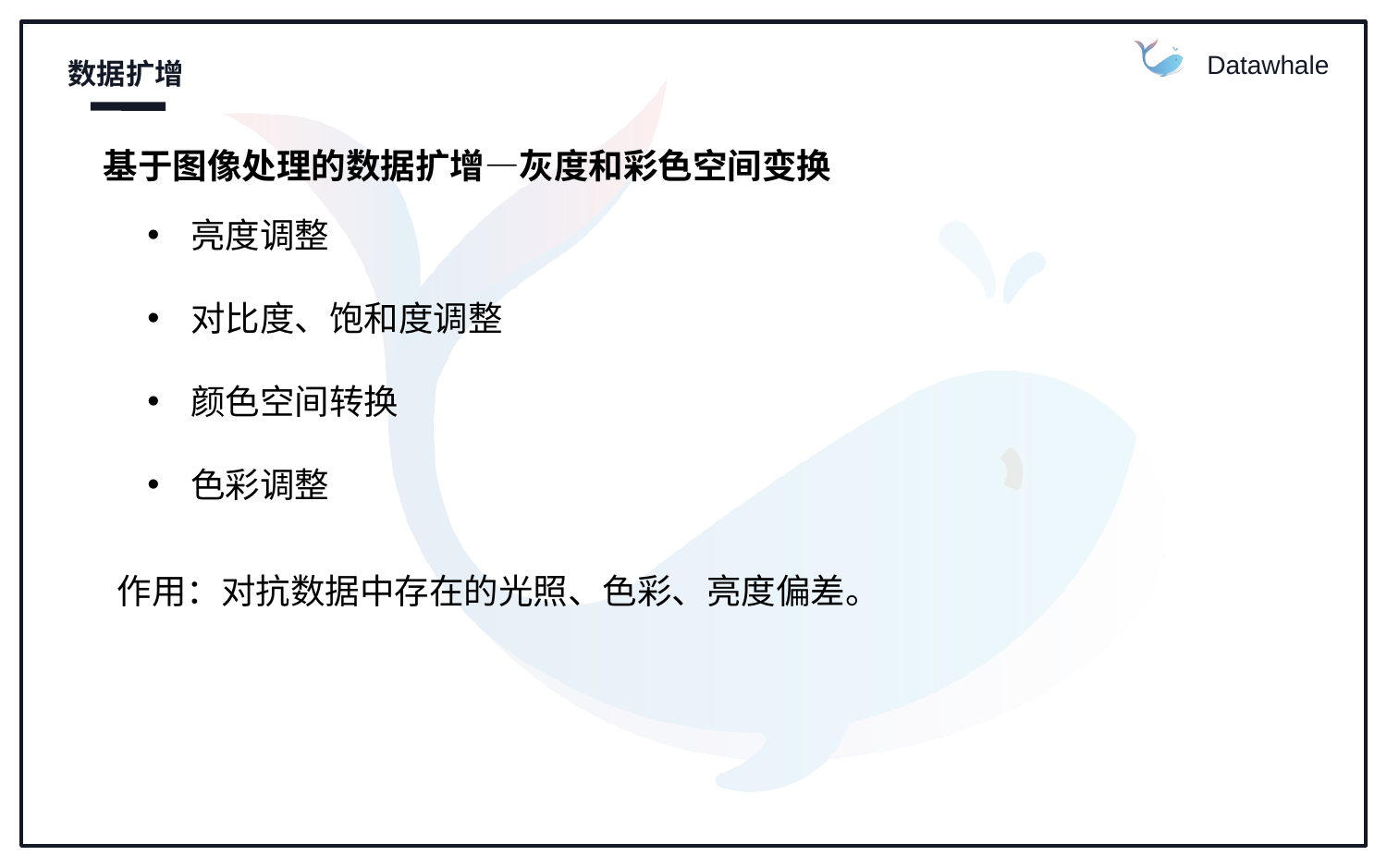

Datawhale

数据扩增

基于图像处理的数据扩增—灰度和彩色空间变换
亮度调整

对比度、饱和度调整

颜色空间转换

色彩调整

作用：对抗数据中存在的光照、色彩、亮度偏差。